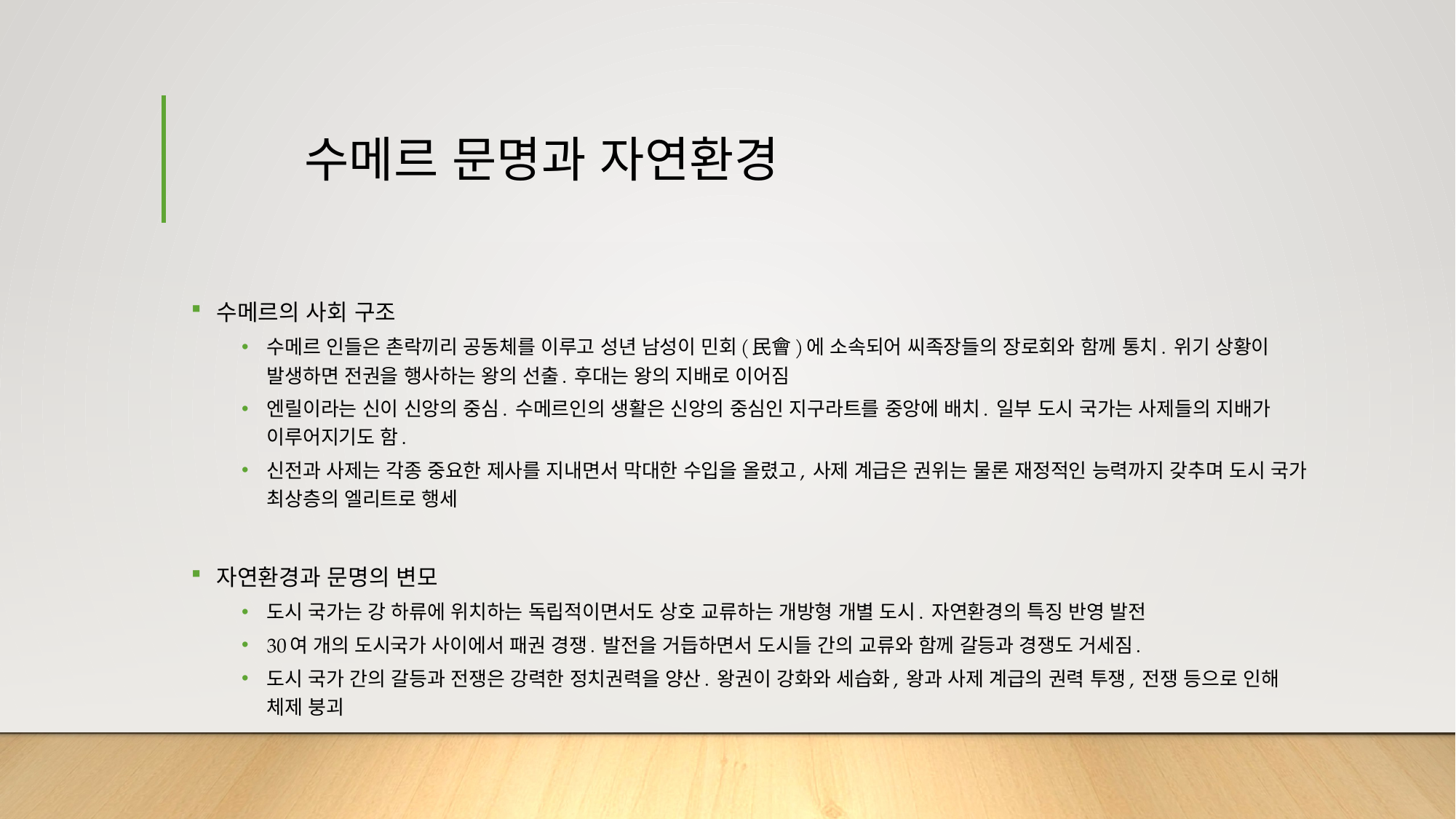

# 수메르 문명과 자연환경
수메르의 사회 구조
수메르 인들은 촌락끼리 공동체를 이루고 성년 남성이 민회(民會)에 소속되어 씨족장들의 장로회와 함께 통치. 위기 상황이 발생하면 전권을 행사하는 왕의 선출. 후대는 왕의 지배로 이어짐
엔릴이라는 신이 신앙의 중심. 수메르인의 생활은 신앙의 중심인 지구라트를 중앙에 배치. 일부 도시 국가는 사제들의 지배가 이루어지기도 함.
신전과 사제는 각종 중요한 제사를 지내면서 막대한 수입을 올렸고, 사제 계급은 권위는 물론 재정적인 능력까지 갖추며 도시 국가 최상층의 엘리트로 행세

자연환경과 문명의 변모
도시 국가는 강 하류에 위치하는 독립적이면서도 상호 교류하는 개방형 개별 도시. 자연환경의 특징 반영 발전
30여 개의 도시국가 사이에서 패권 경쟁. 발전을 거듭하면서 도시들 간의 교류와 함께 갈등과 경쟁도 거세짐.
도시 국가 간의 갈등과 전쟁은 강력한 정치권력을 양산. 왕권이 강화와 세습화, 왕과 사제 계급의 권력 투쟁, 전쟁 등으로 인해 체제 붕괴